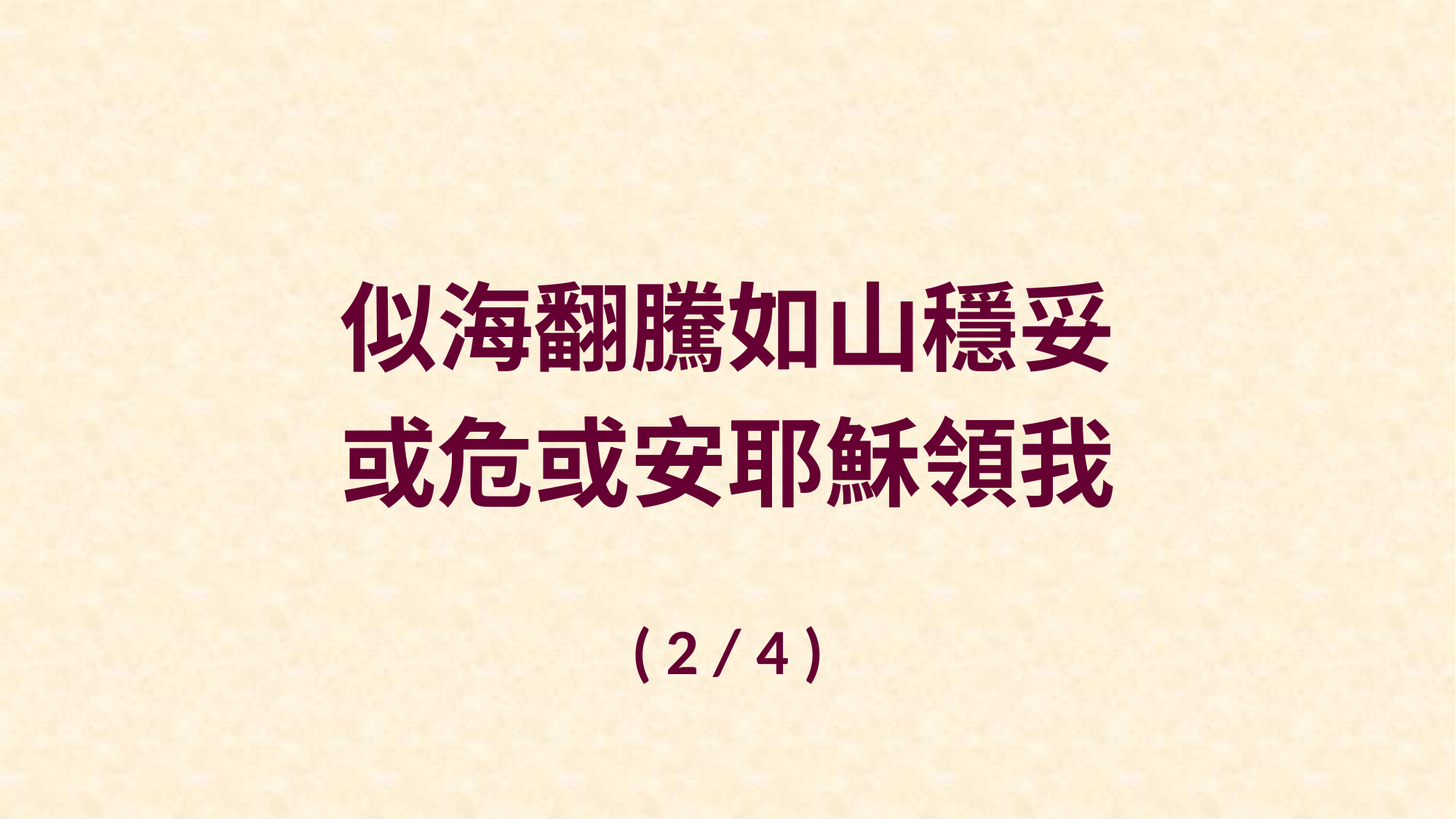

似海翻騰如山穩妥
或危或安耶穌領我
( 2 / 4 )